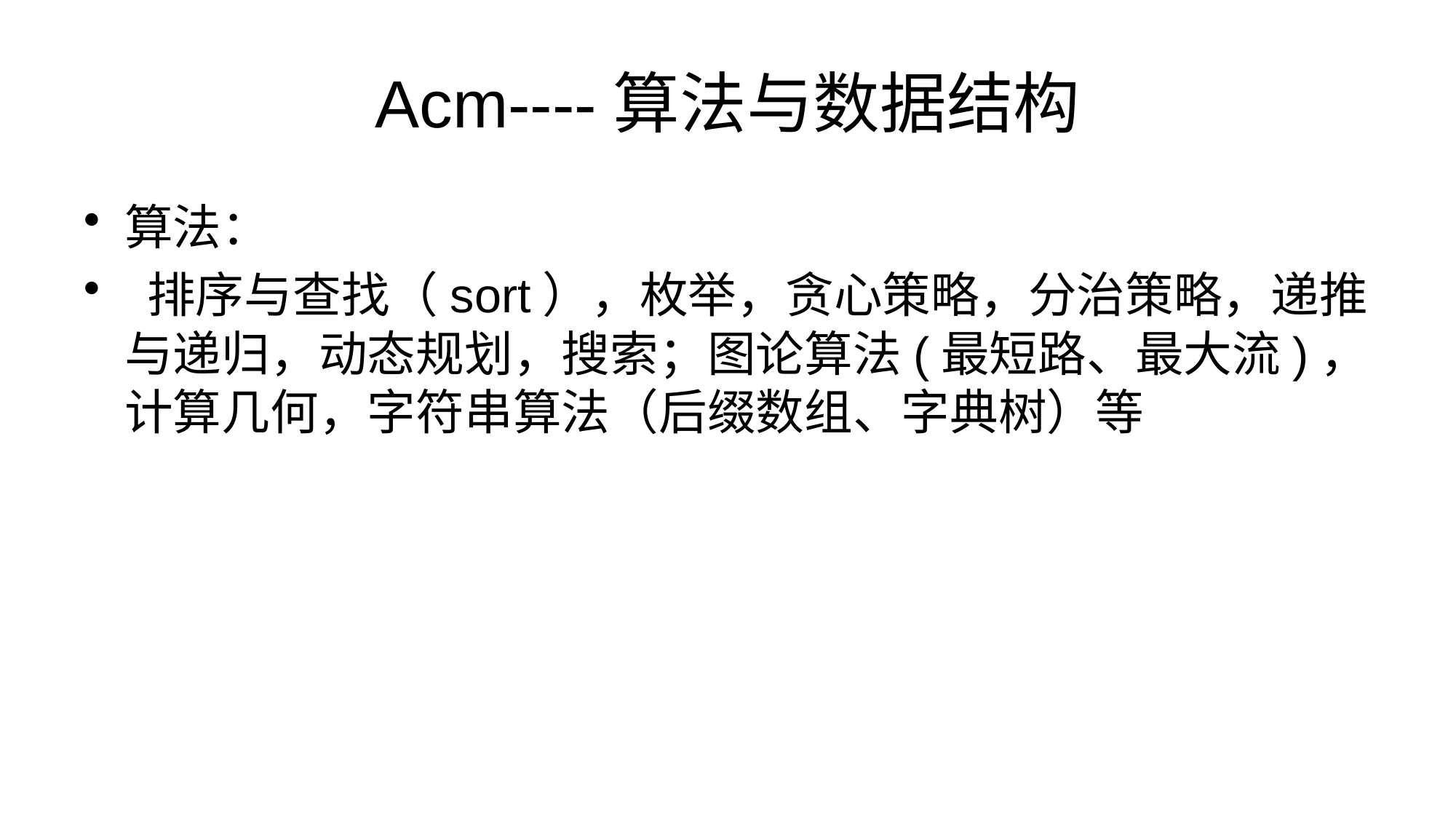

# Acm----算法与数据结构
算法：
 排序与查找（sort），枚举，贪心策略，分治策略，递推与递归，动态规划，搜索；图论算法(最短路、最大流)，计算几何，字符串算法（后缀数组、字典树）等